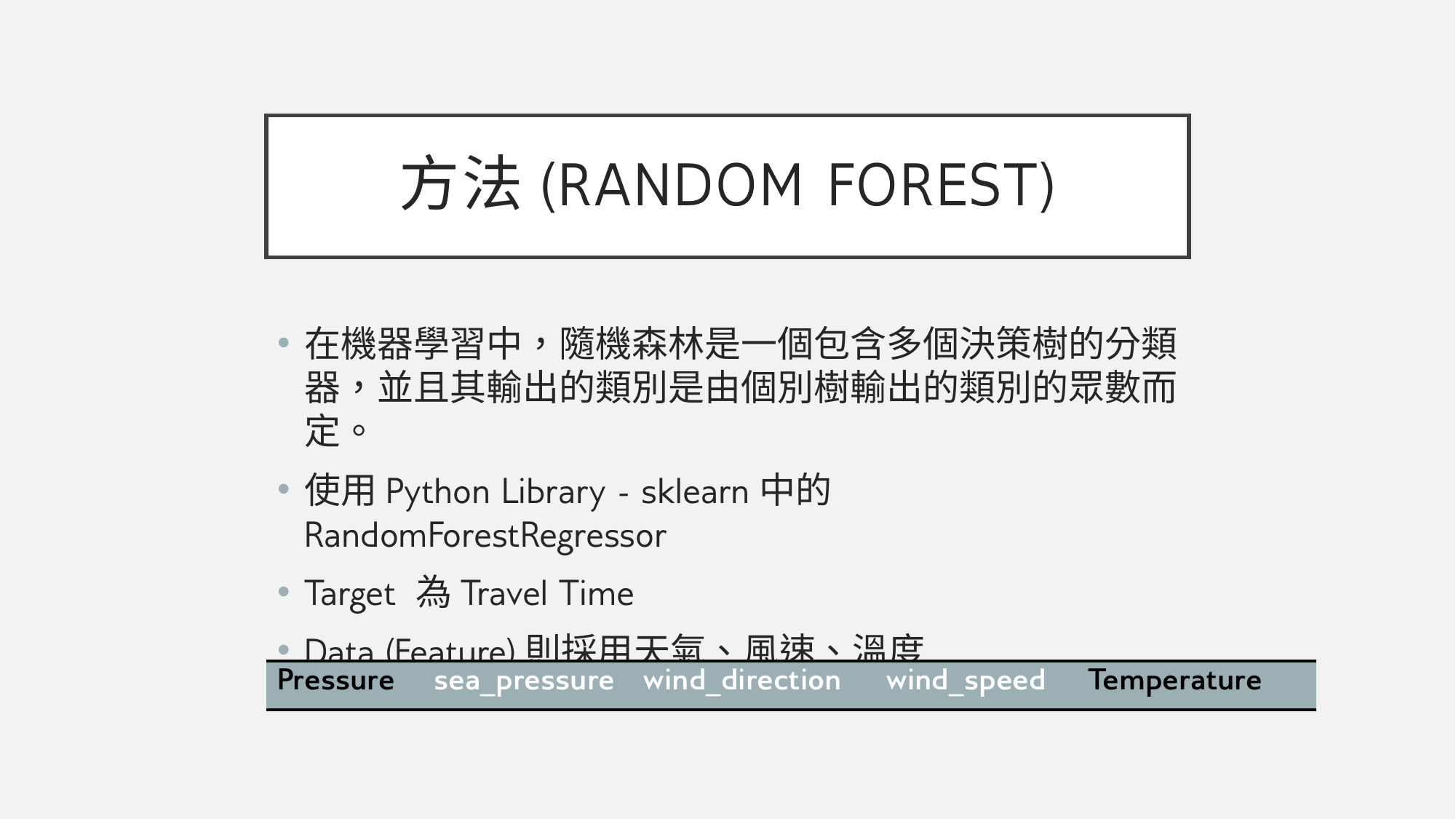

# 方法(RANDOM FOREST)
在機器學習中，隨機森林是一個包含多個決策樹的分類器，並且其輸出的類別是由個別樹輸出的類別的眾數而定。
使用Python Library - sklearn中的RandomForestRegressor
Target 為Travel Time
Data (Feature)則採用天氣、風速、溫度
| Pressure | sea\_pressure | wind\_direction | wind\_speed | Temperature |
| --- | --- | --- | --- | --- |